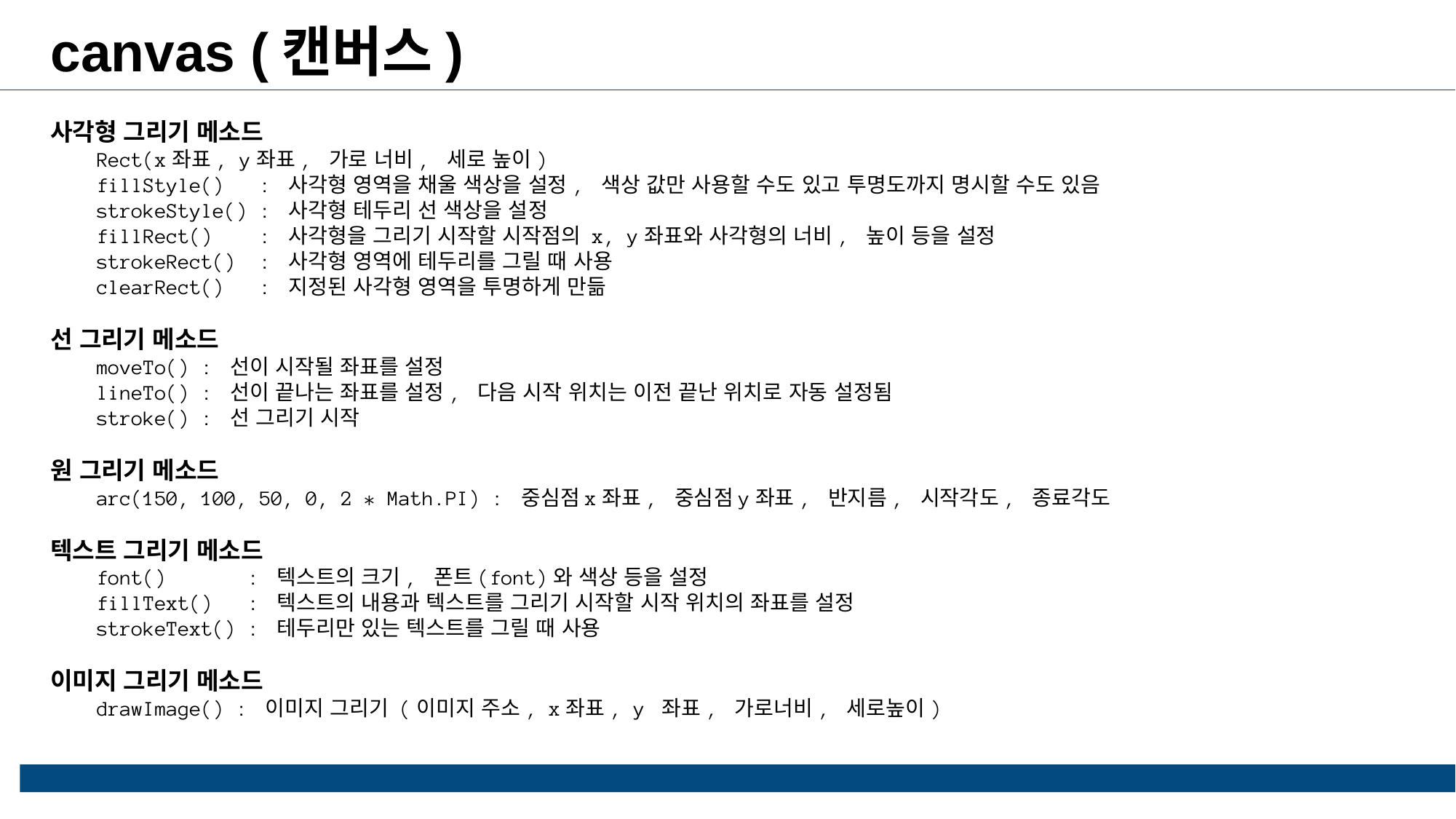

canvas (캔버스)
사각형 그리기 메소드
    Rect(x좌표, y좌표, 가로 너비, 세로 높이)
    fillStyle()   : 사각형 영역을 채울 색상을 설정, 색상 값만 사용할 수도 있고 투명도까지 명시할 수도 있음
    strokeStyle() : 사각형 테두리 선 색상을 설정
    fillRect()    : 사각형을 그리기 시작할 시작점의 x, y좌표와 사각형의 너비, 높이 등을 설정
    strokeRect()  : 사각형 영역에 테두리를 그릴 때 사용
    clearRect()   : 지정된 사각형 영역을 투명하게 만듦
선 그리기 메소드
    moveTo() : 선이 시작될 좌표를 설정
    lineTo() : 선이 끝나는 좌표를 설정, 다음 시작 위치는 이전 끝난 위치로 자동 설정됨
    stroke() : 선 그리기 시작
원 그리기 메소드
    arc(150, 100, 50, 0, 2 * Math.PI) : 중심점x좌표, 중심점y좌표, 반지름, 시작각도, 종료각도

텍스트 그리기 메소드
    font()       : 텍스트의 크기, 폰트(font)와 색상 등을 설정
    fillText()   : 텍스트의 내용과 텍스트를 그리기 시작할 시작 위치의 좌표를 설정
    strokeText() : 테두리만 있는 텍스트를 그릴 때 사용
이미지 그리기 메소드
    drawImage() : 이미지 그리기 (이미지 주소, x좌표, y 좌표, 가로너비, 세로높이)